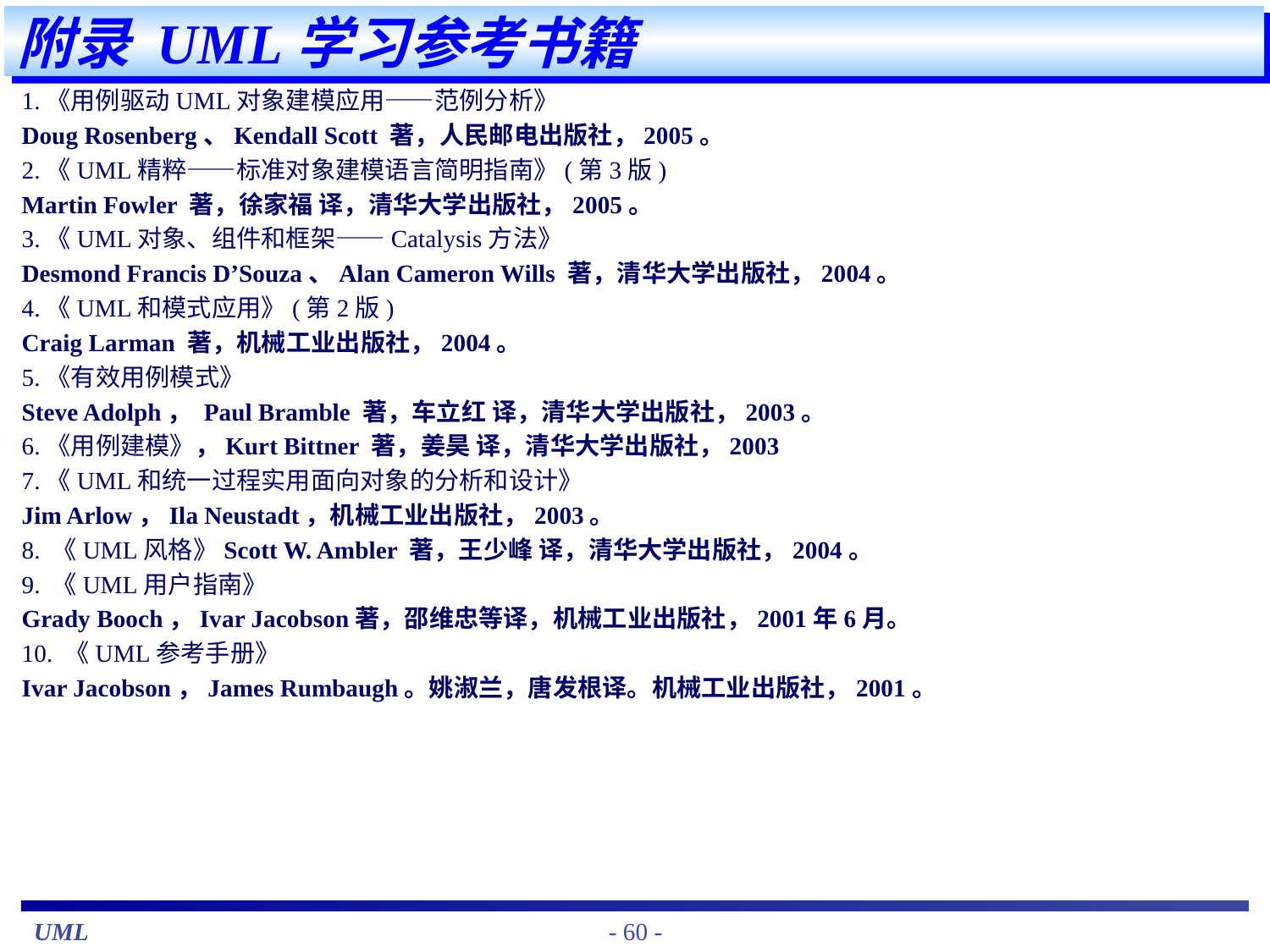

# 附录 UML学习参考书籍
1.《用例驱动UML对象建模应用——范例分析》
Doug Rosenberg、Kendall Scott 著，人民邮电出版社，2005。
2.《UML精粹——标准对象建模语言简明指南》(第3版)
Martin Fowler 著，徐家福 译，清华大学出版社，2005。
3.《UML对象、组件和框架——Catalysis方法》
Desmond Francis D’Souza、Alan Cameron Wills 著，清华大学出版社，2004。
4.《UML和模式应用》(第2版)
Craig Larman 著，机械工业出版社，2004。
5.《有效用例模式》
Steve Adolph， Paul Bramble 著，车立红 译，清华大学出版社，2003。
6.《用例建模》，Kurt Bittner 著，姜昊 译，清华大学出版社，2003
7.《UML和统一过程实用面向对象的分析和设计》
Jim Arlow，Ila Neustadt，机械工业出版社，2003。
8. 《UML风格》Scott W. Ambler 著，王少峰 译，清华大学出版社，2004。
9. 《UML用户指南》
Grady Booch，Ivar Jacobson著，邵维忠等译，机械工业出版社，2001年6月。
10. 《UML参考手册》
Ivar Jacobson，James Rumbaugh。姚淑兰，唐发根译。机械工业出版社，2001。